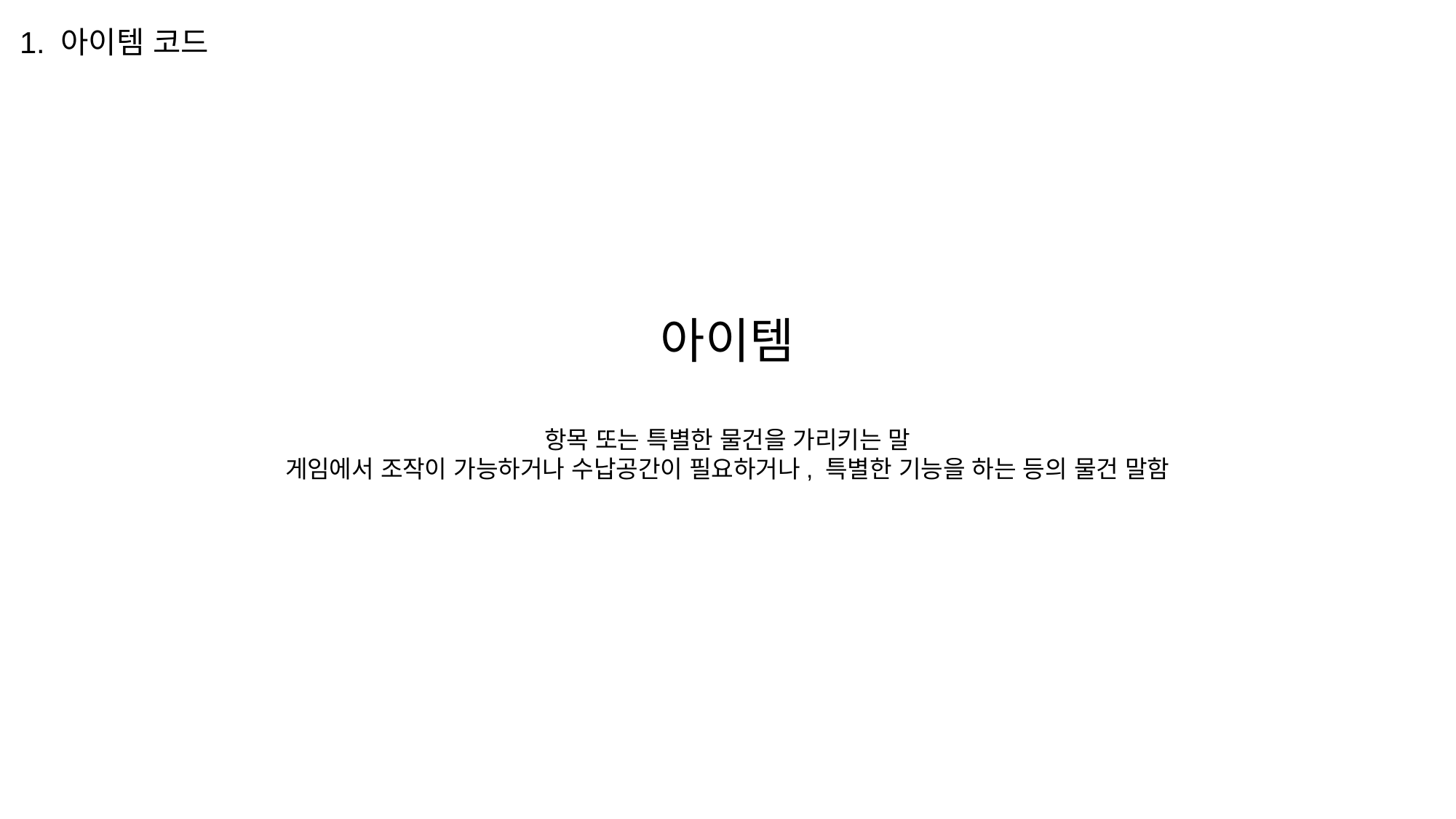

1. 아이템 코드
아이템
항목 또는 특별한 물건을 가리키는 말
게임에서 조작이 가능하거나 수납공간이 필요하거나, 특별한 기능을 하는 등의 물건 말함